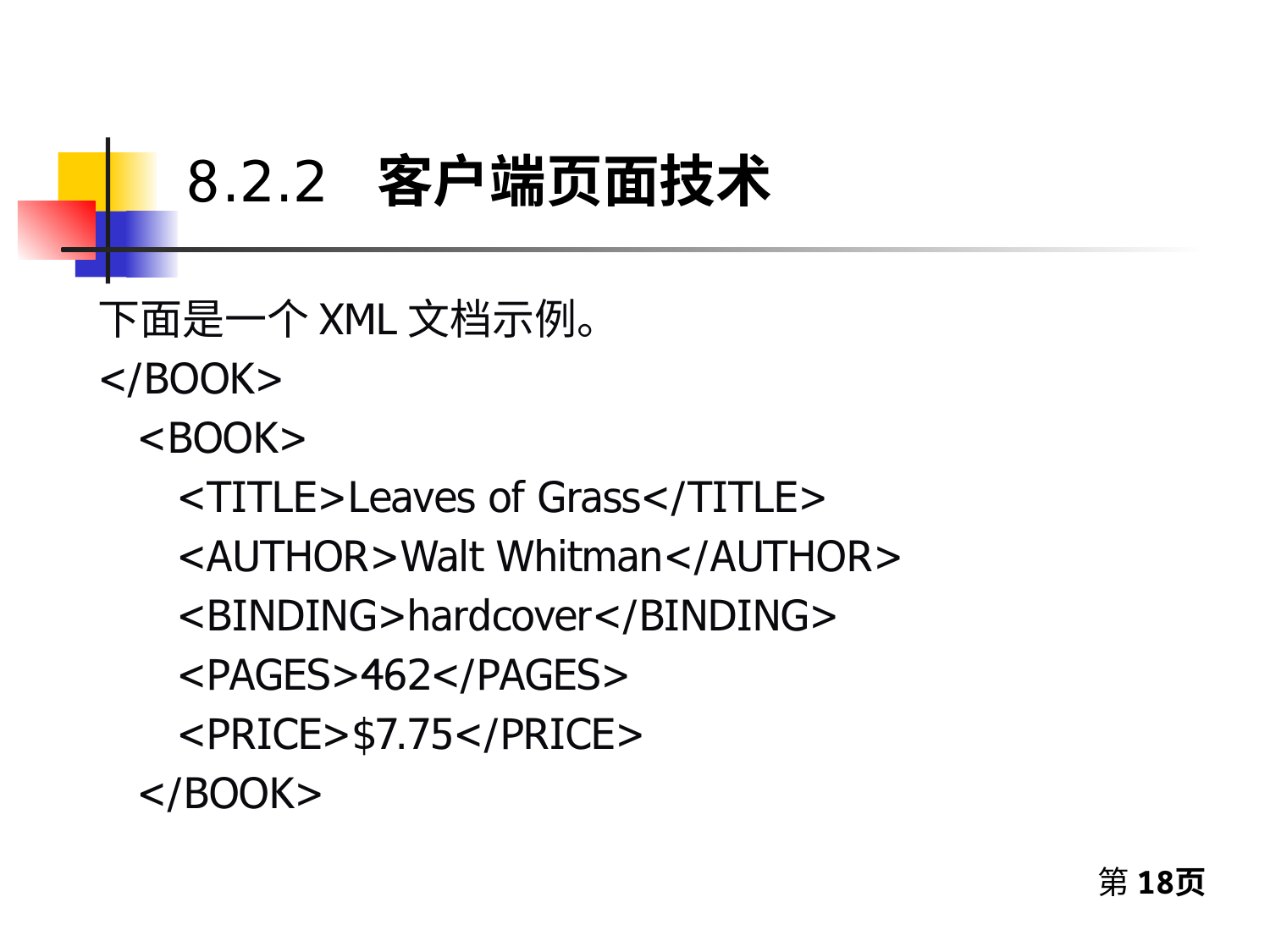

8.2.2  客户端页面技术
下面是一个XML文档示例。
</BOOK>
   <BOOK>
      <TITLE>Leaves of Grass</TITLE>
      <AUTHOR>Walt Whitman</AUTHOR>
      <BINDING>hardcover</BINDING>
      <PAGES>462</PAGES>
      <PRICE>$7.75</PRICE>
   </BOOK>